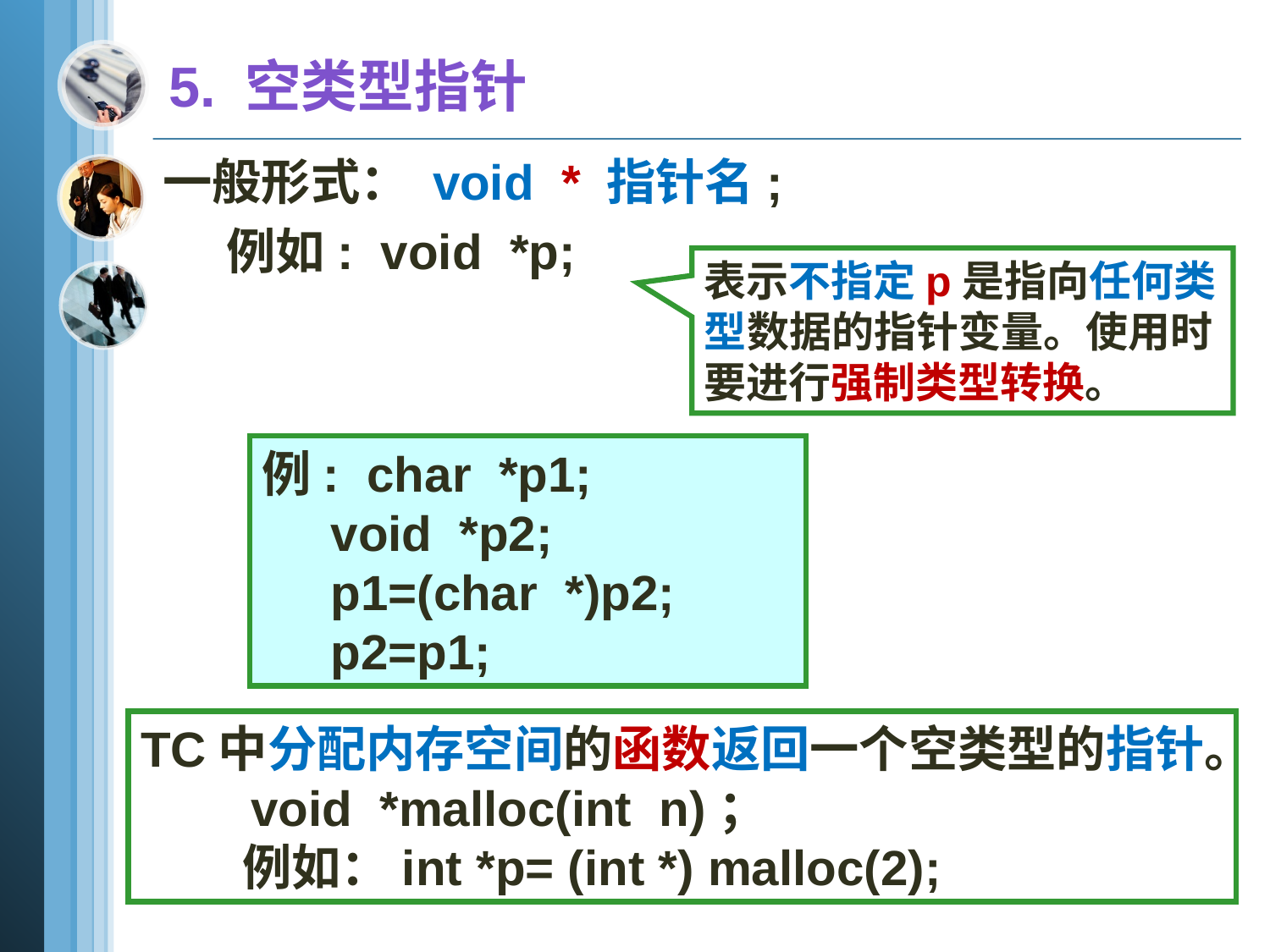

5. 空类型指针
一般形式： void  * 指针名;
例如:  void  *p;
表示不指定p是指向任何类型数据的指针变量。使用时要进行强制类型转换。
例:  char  *p1;
     void  *p2;
     p1=(char  *)p2;
     p2=p1;
TC中分配内存空间的函数返回一个空类型的指针。
        void  *malloc(int  n)；
        例如：int *p= (int *) malloc(2);